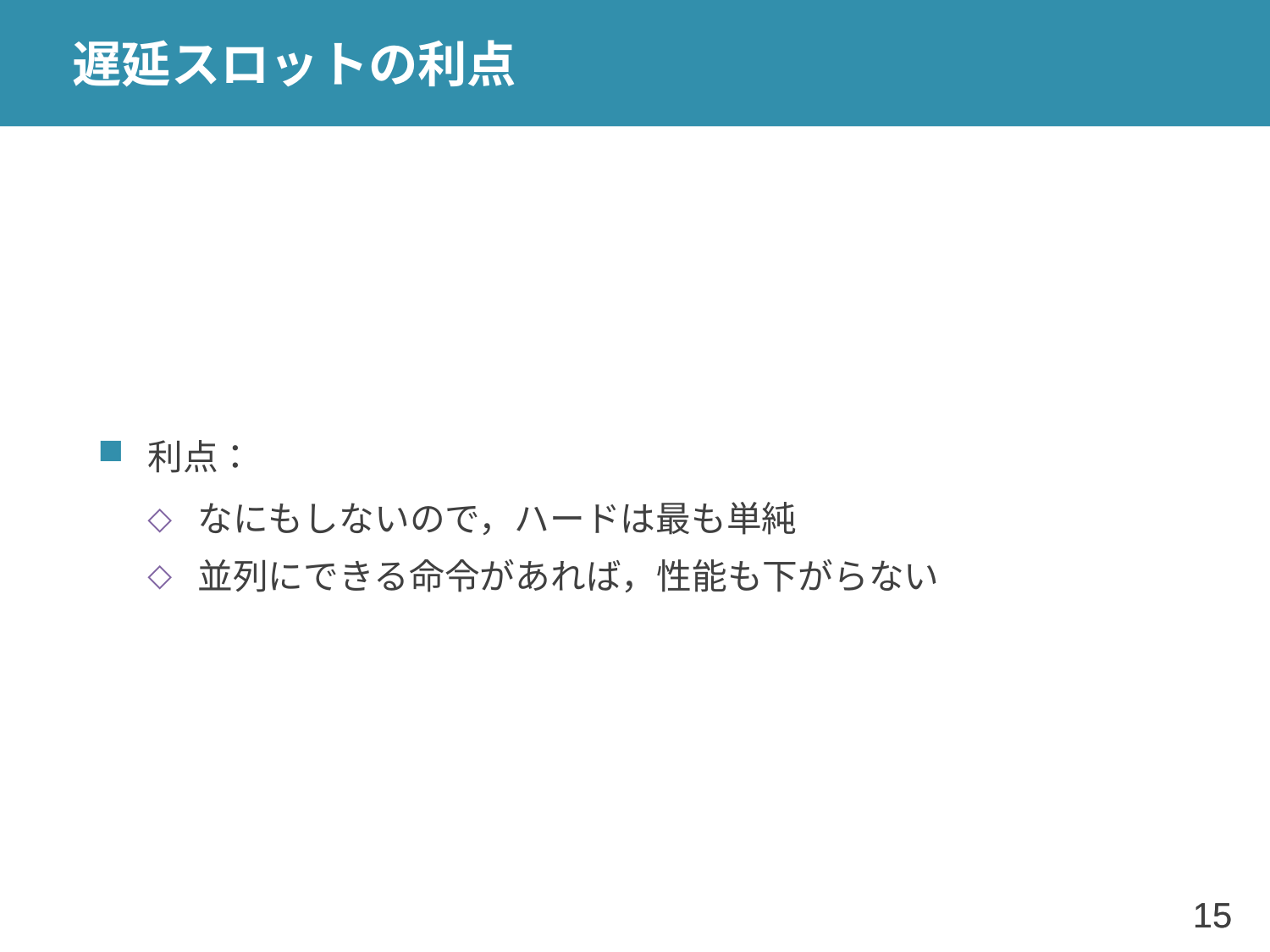

# 遅延スロットの利点
利点：
なにもしないので，ハードは最も単純
並列にできる命令があれば，性能も下がらない